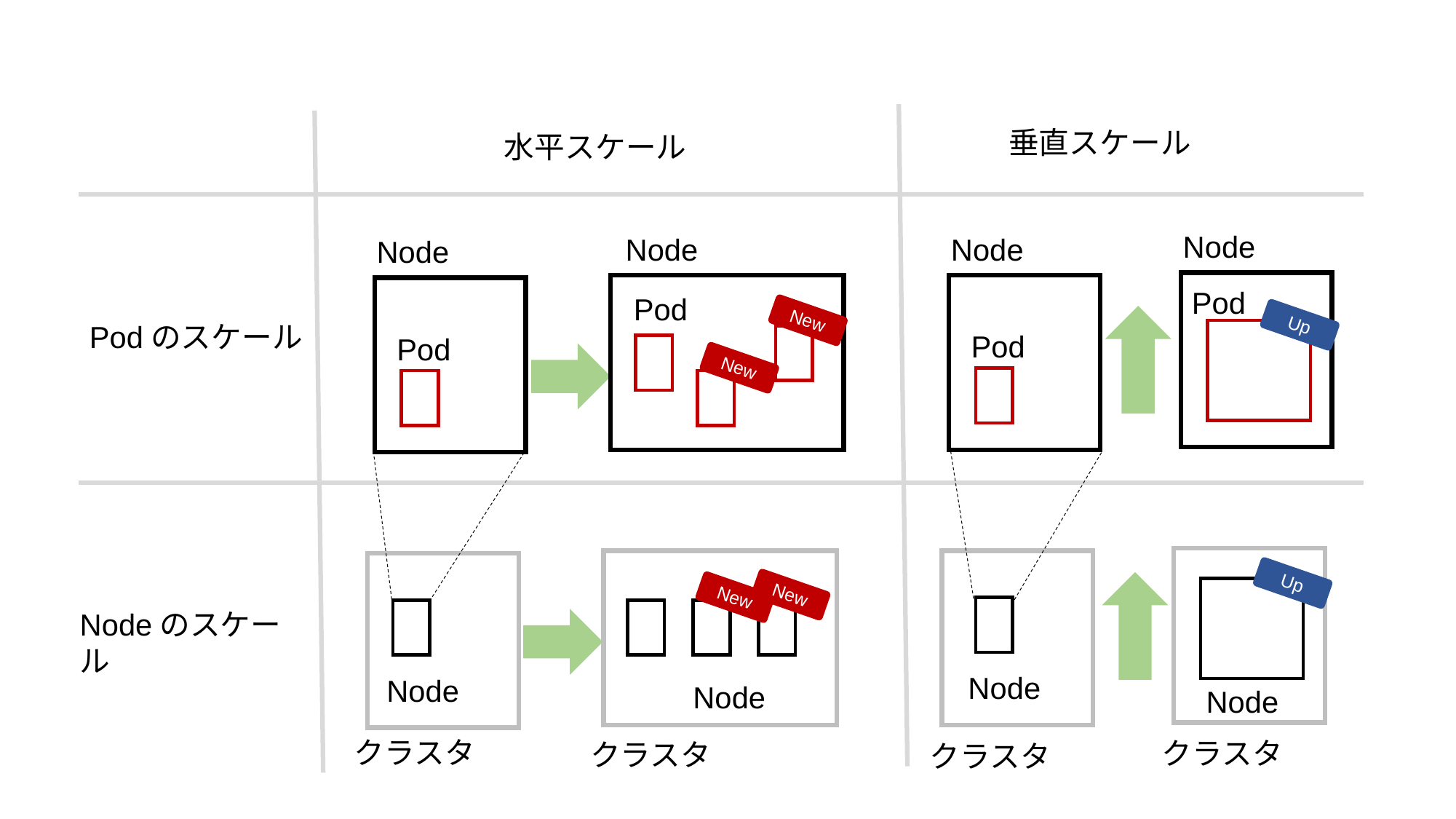

垂直スケール
水平スケール
Node
Node
Node
Node

Pod
Pod
New
Up
Podのスケール

Pod
Pod

New

Up

New
New

Nodeのスケール

Node
Node
Node
Node
クラスタ
クラスタ
クラスタ
クラスタ